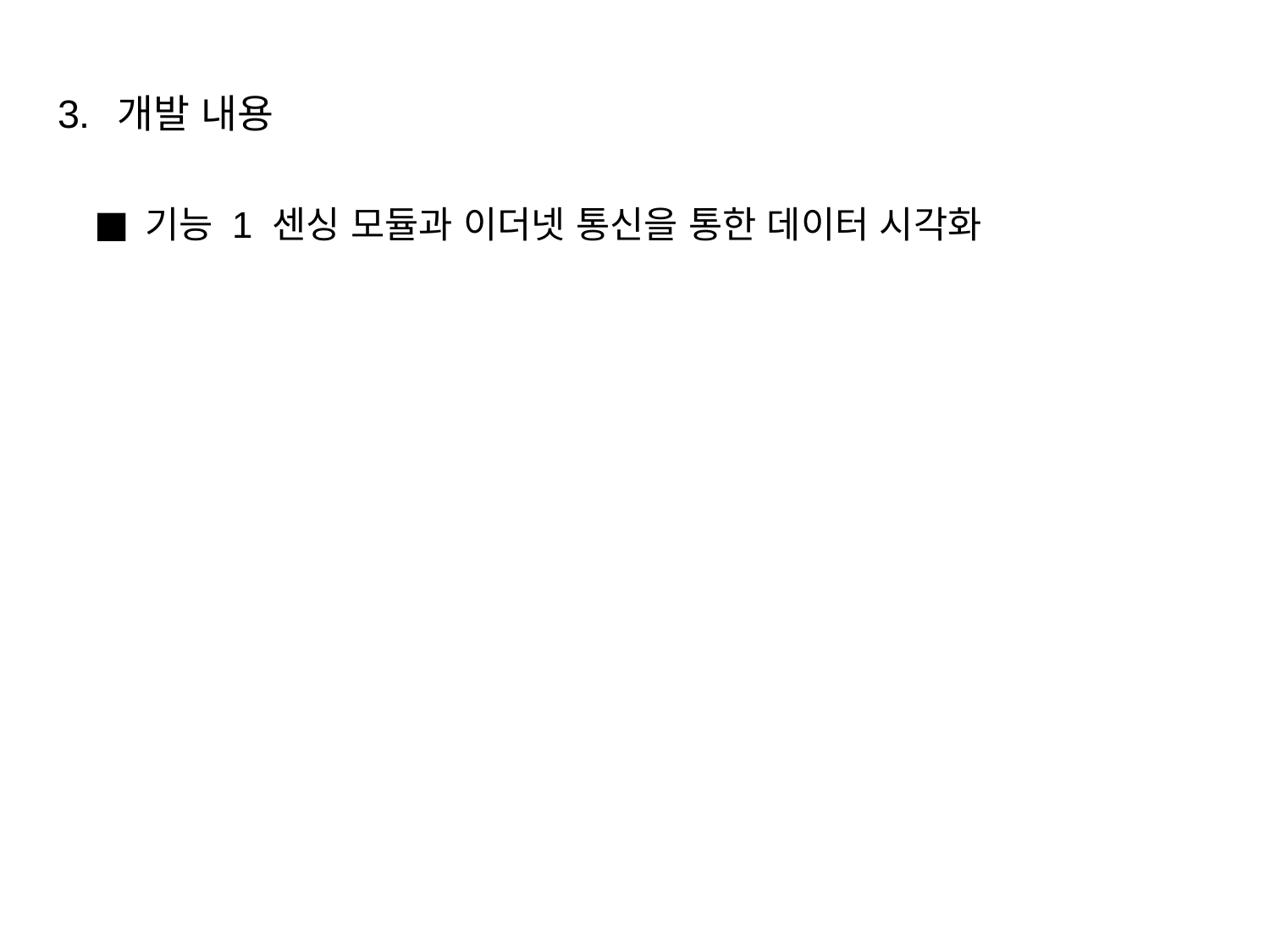

# 3.  개발 내용
█  기능 1 센싱 모듈과 이더넷 통신을 통한 데이터 시각화